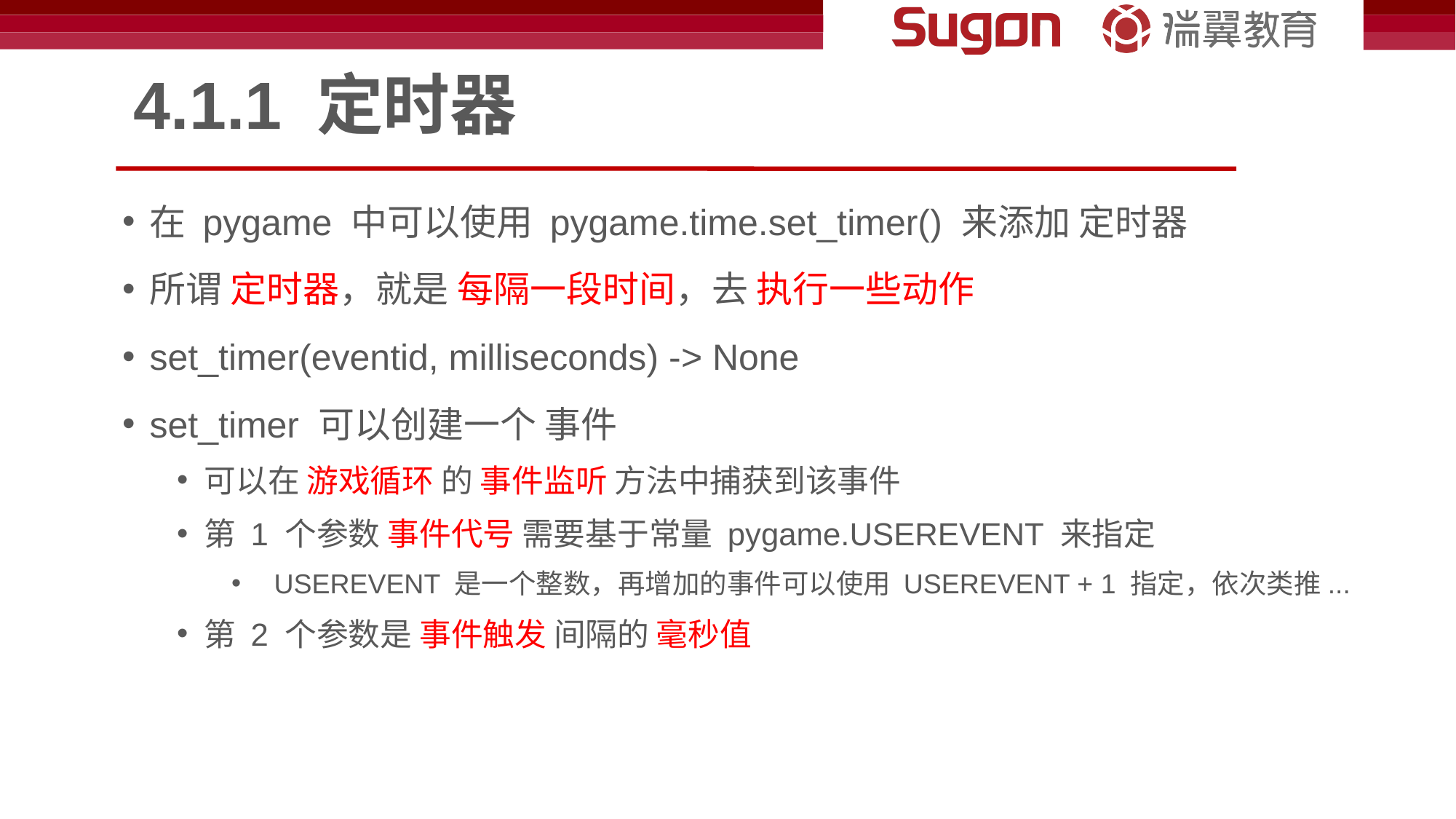

# 4.1.1 定时器
在 pygame 中可以使用 pygame.time.set_timer() 来添加 定时器
所谓 定时器，就是 每隔一段时间，去 执行一些动作
set_timer(eventid, milliseconds) -> None
set_timer 可以创建一个 事件
可以在 游戏循环 的 事件监听 方法中捕获到该事件
第 1 个参数 事件代号 需要基于常量 pygame.USEREVENT 来指定
  USEREVENT 是一个整数，再增加的事件可以使用 USEREVENT + 1 指定，依次类推...
第 2 个参数是 事件触发 间隔的 毫秒值